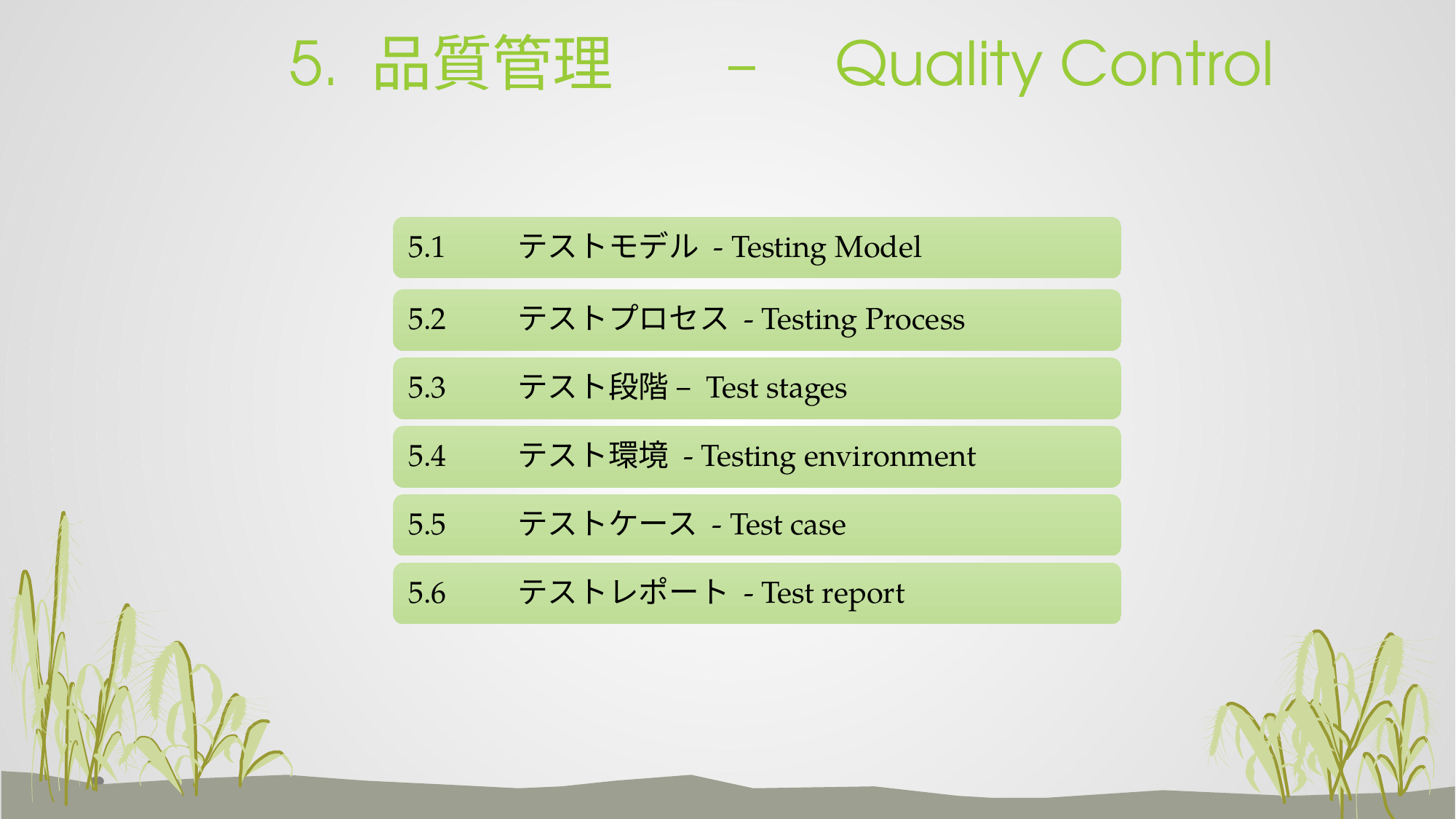

# 5. 品質管理   	– 	Quality Control
5.1	テストモデル - Testing Model
5.2	テストプロセス - Testing Process
5.3	テスト段階 – Test stages
5.4	テスト環境 - Testing environment
5.5 	テストケース - Test case
5.6 	テストレポート - Test report